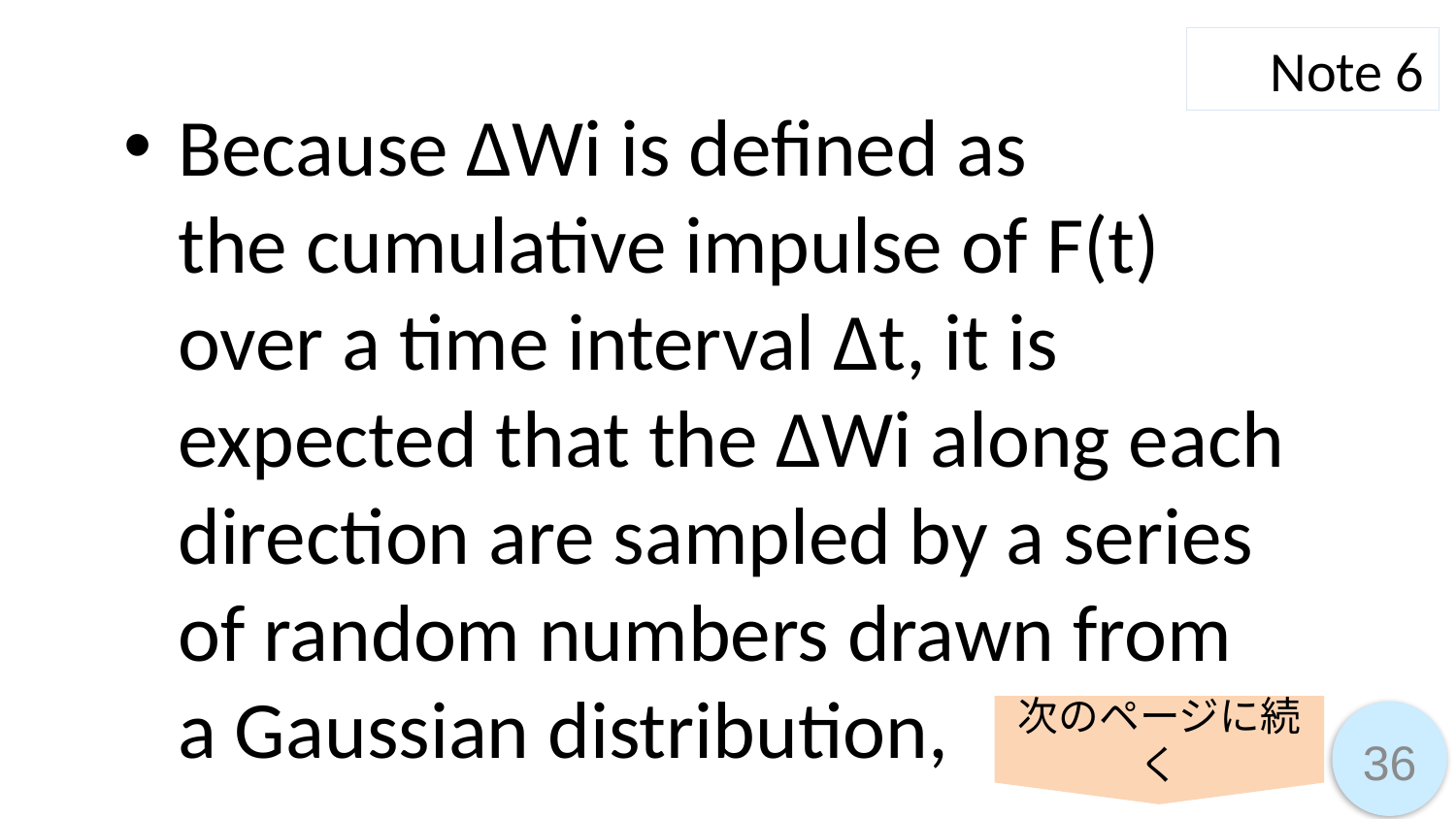

Note 6
Because ΔWi is defined as
the cumulative impulse of F(t) over a time interval Δt, it is expected that the ΔWi along each direction are sampled by a series of random numbers drawn from
a Gaussian distribution,
次のページに続く
36